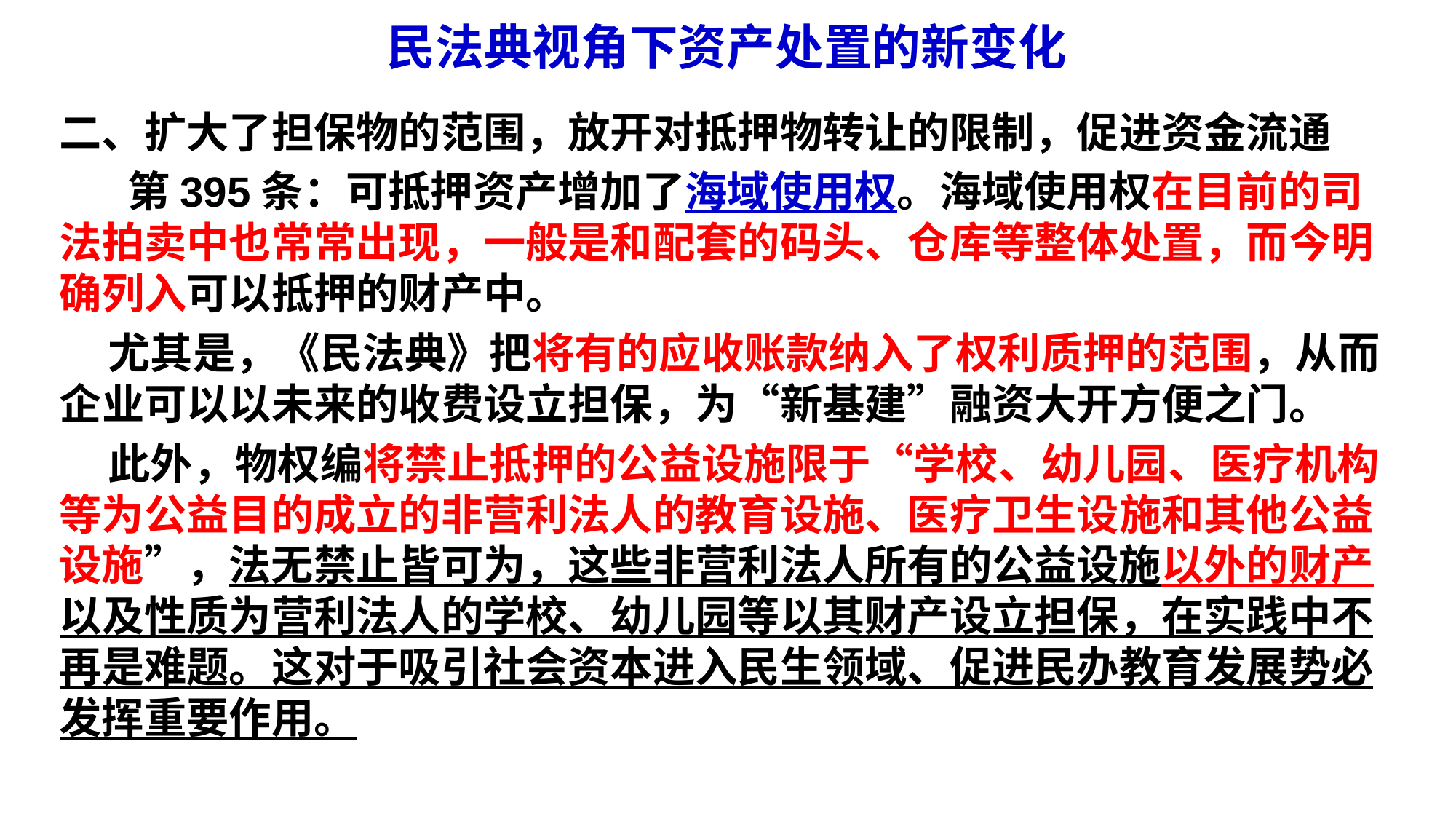

# 民法典视角下资产处置的新变化
二、扩大了担保物的范围，放开对抵押物转让的限制，促进资金流通
      第395条：可抵押资产增加了海域使用权。海域使用权在目前的司法拍卖中也常常出现，一般是和配套的码头、仓库等整体处置，而今明确列入可以抵押的财产中。
    尤其是，《民法典》把将有的应收账款纳入了权利质押的范围，从而企业可以以未来的收费设立担保，为“新基建”融资大开方便之门。
    此外，物权编将禁止抵押的公益设施限于“学校、幼儿园、医疗机构等为公益目的成立的非营利法人的教育设施、医疗卫生设施和其他公益设施”，法无禁止皆可为，这些非营利法人所有的公益设施以外的财产以及性质为营利法人的学校、幼儿园等以其财产设立担保，在实践中不再是难题。这对于吸引社会资本进入民生领域、促进民办教育发展势必发挥重要作用。